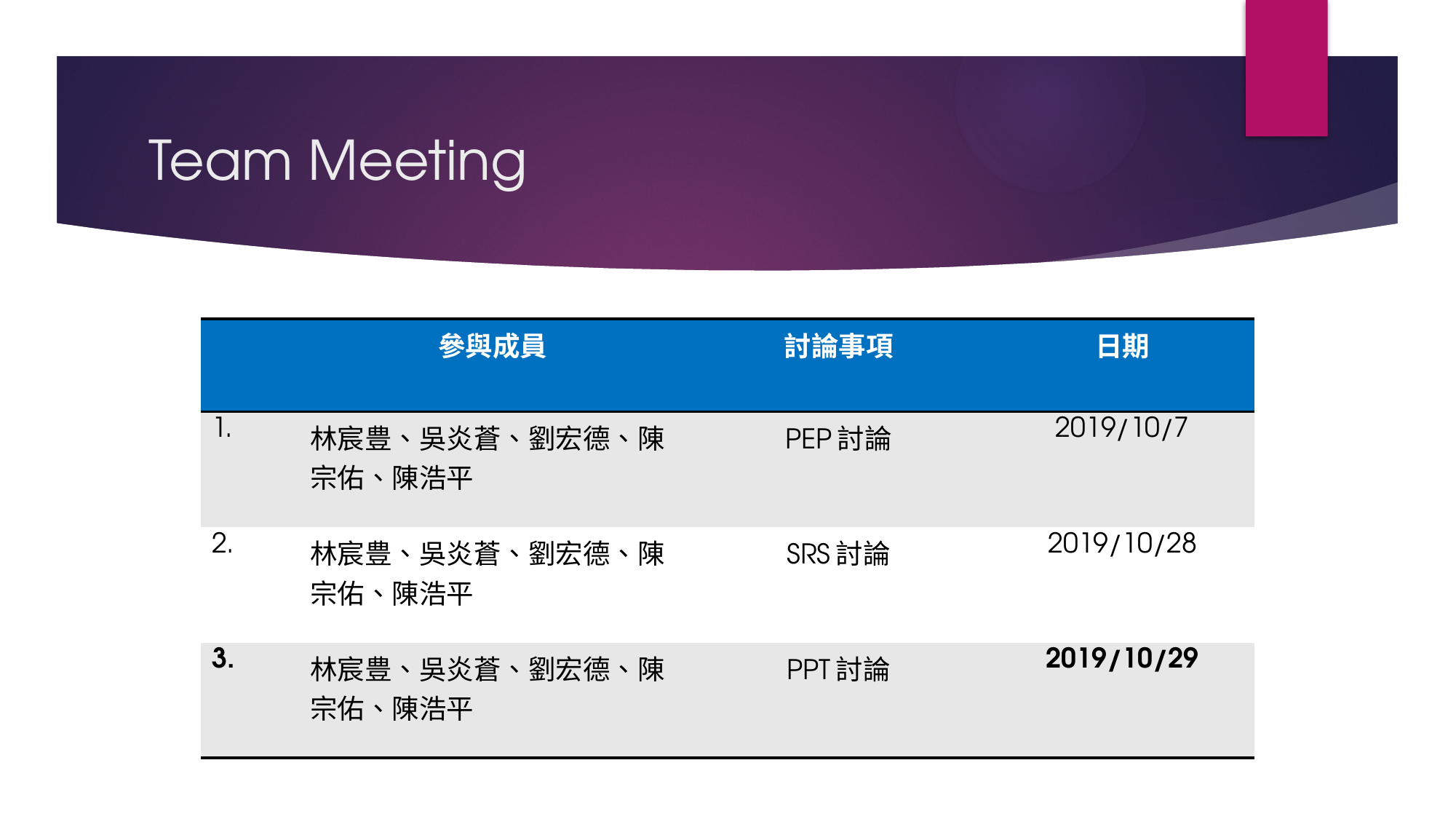

# Team Meeting
|  | 參與成員 | 討論事項 | 日期 |
| --- | --- | --- | --- |
| 1. | 林宸豊、吳炎蒼、劉宏德、陳宗佑、陳浩平 | PEP討論 | 2019/10/7 |
| 2. | 林宸豊、吳炎蒼、劉宏德、陳宗佑、陳浩平 | SRS討論 | 2019/10/28 |
| 3. | 林宸豊、吳炎蒼、劉宏德、陳宗佑、陳浩平 | PPT討論 | 2019/10/29 |